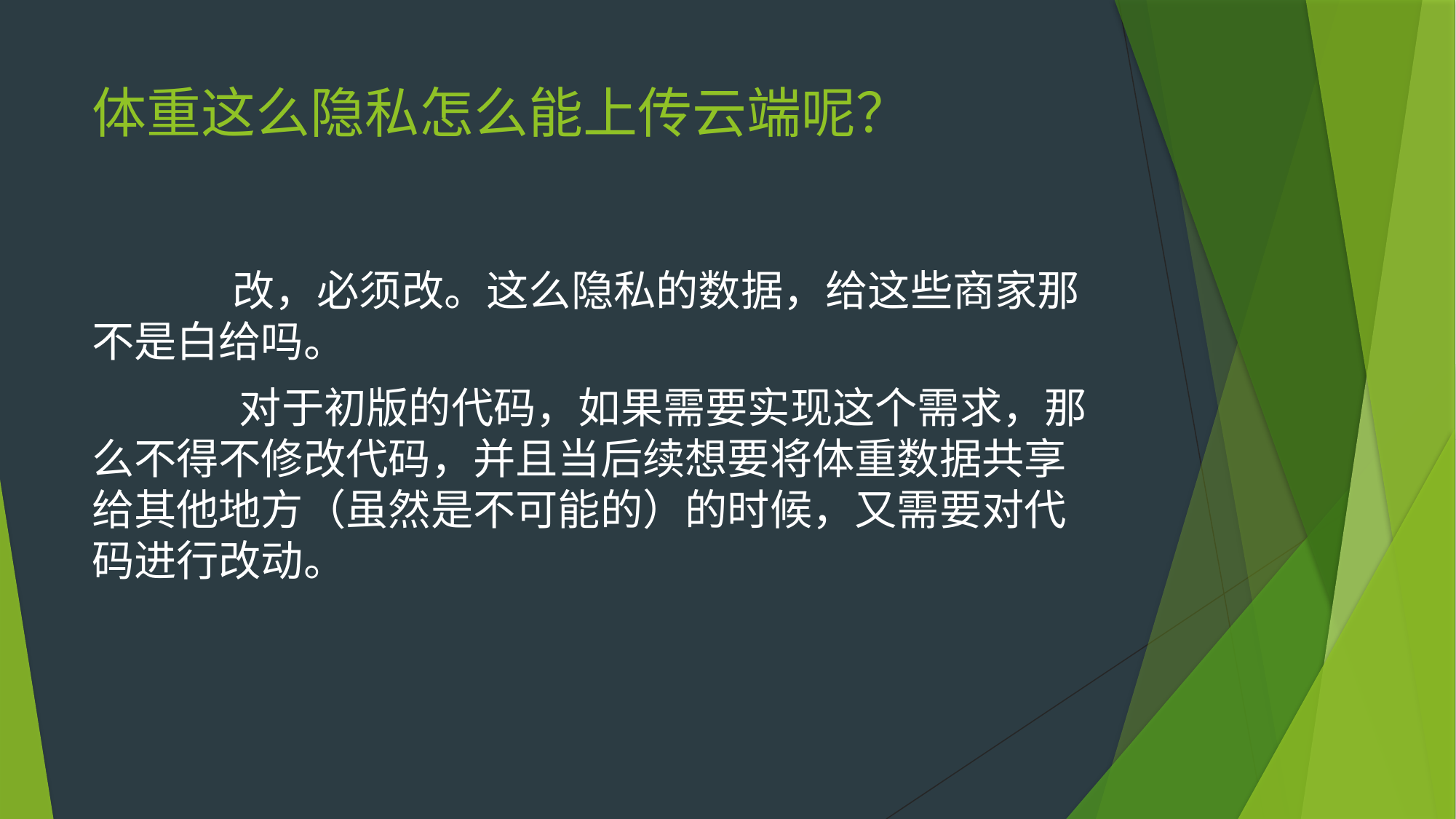

# 体重这么隐私怎么能上传云端呢？
	    改，必须改。这么隐私的数据，给这些商家那不是白给吗。
	   对于初版的代码，如果需要实现这个需求，那么不得不修改代码，并且当后续想要将体重数据共享给其他地方（虽然是不可能的）的时候，又需要对代码进行改动。